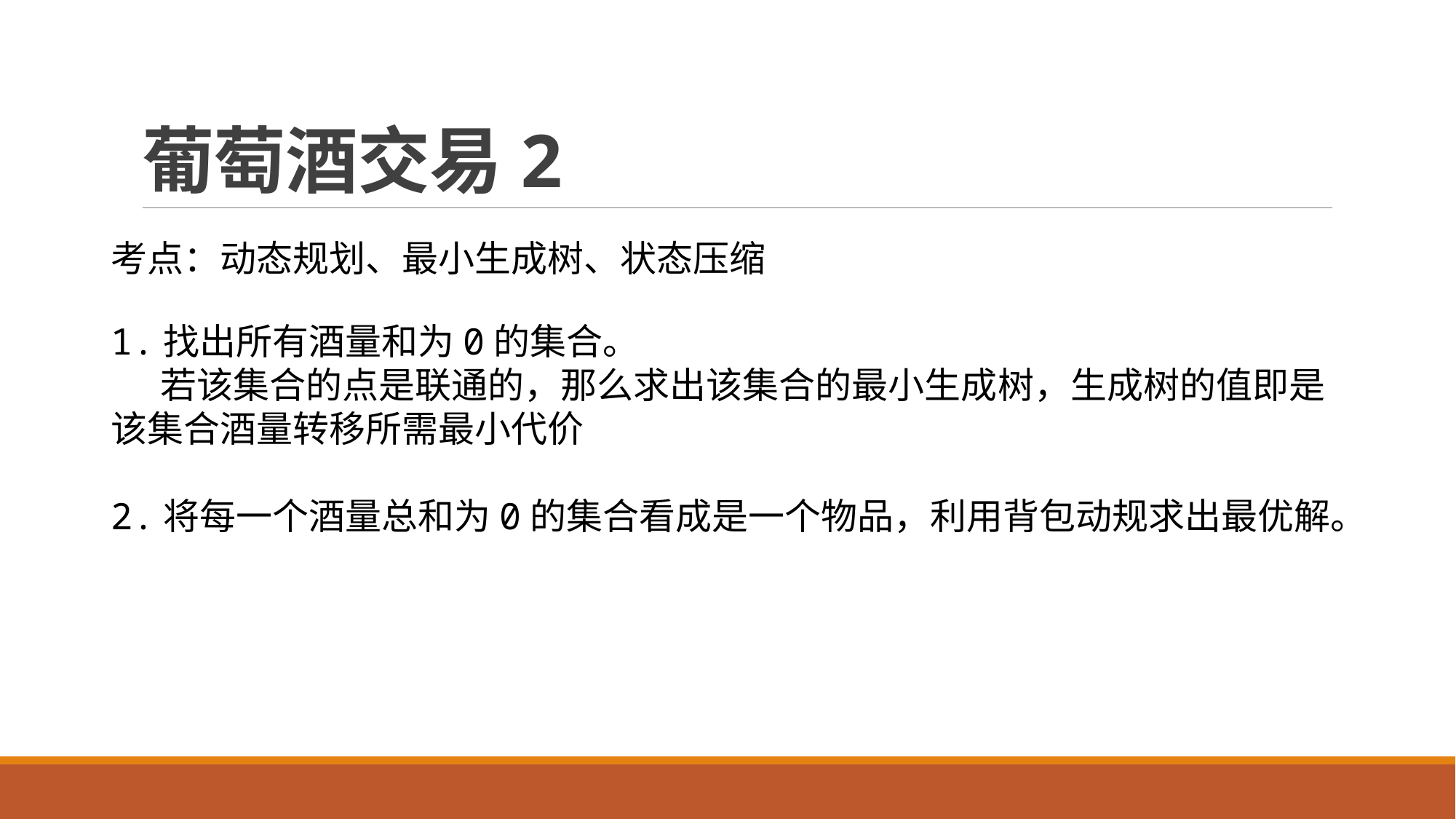

# 葡萄酒交易2
考点：动态规划、最小生成树、状态压缩
1.找出所有酒量和为0的集合。
     若该集合的点是联通的，那么求出该集合的最小生成树，生成树的值即是该集合酒量转移所需最小代价
2.将每一个酒量总和为0的集合看成是一个物品，利用背包动规求出最优解。